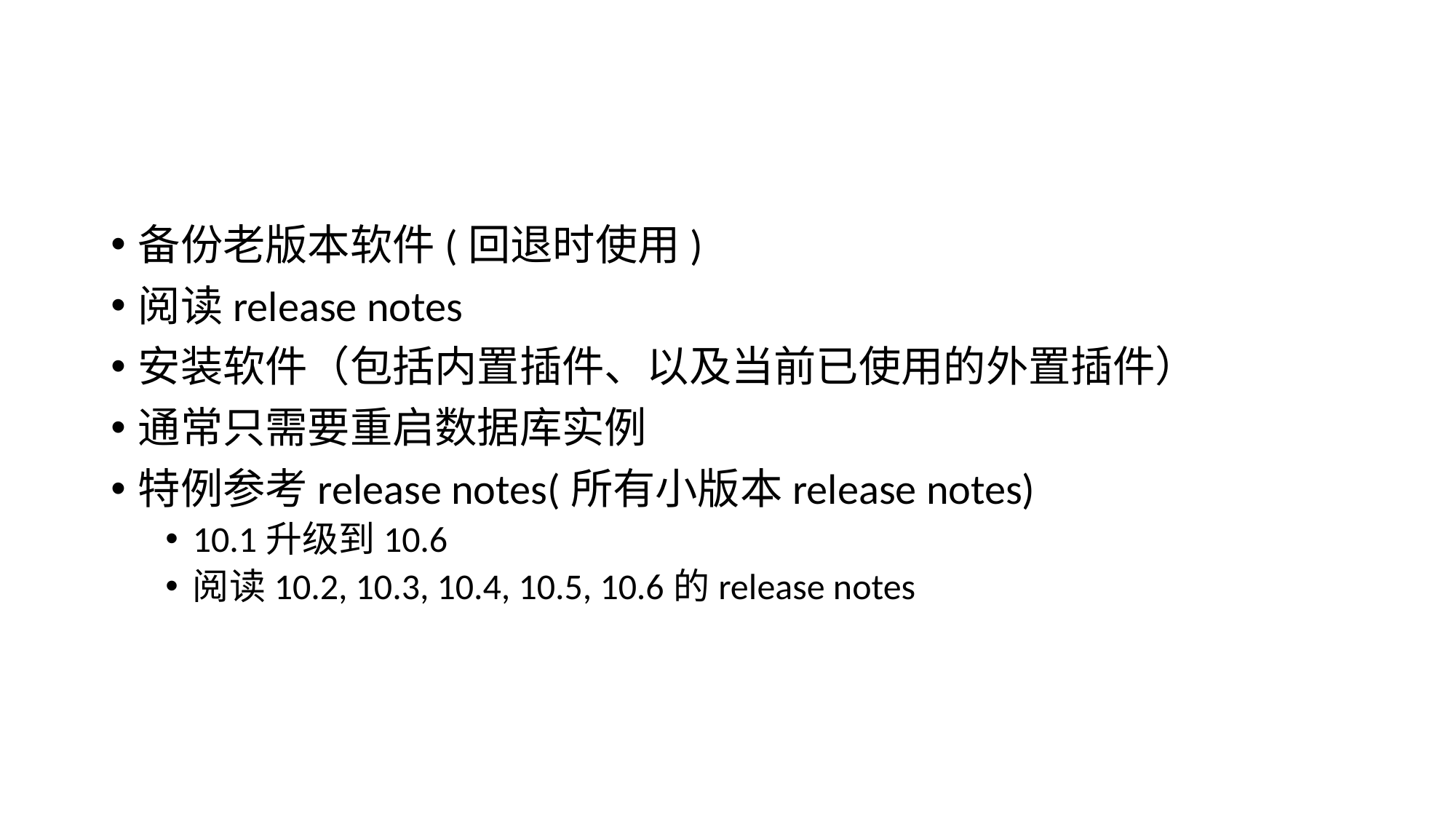

#
备份老版本软件(回退时使用)
阅读release notes
安装软件（包括内置插件、以及当前已使用的外置插件）
通常只需要重启数据库实例
特例参考release notes(所有小版本release notes)
10.1升级到10.6
阅读10.2, 10.3, 10.4, 10.5, 10.6的release notes